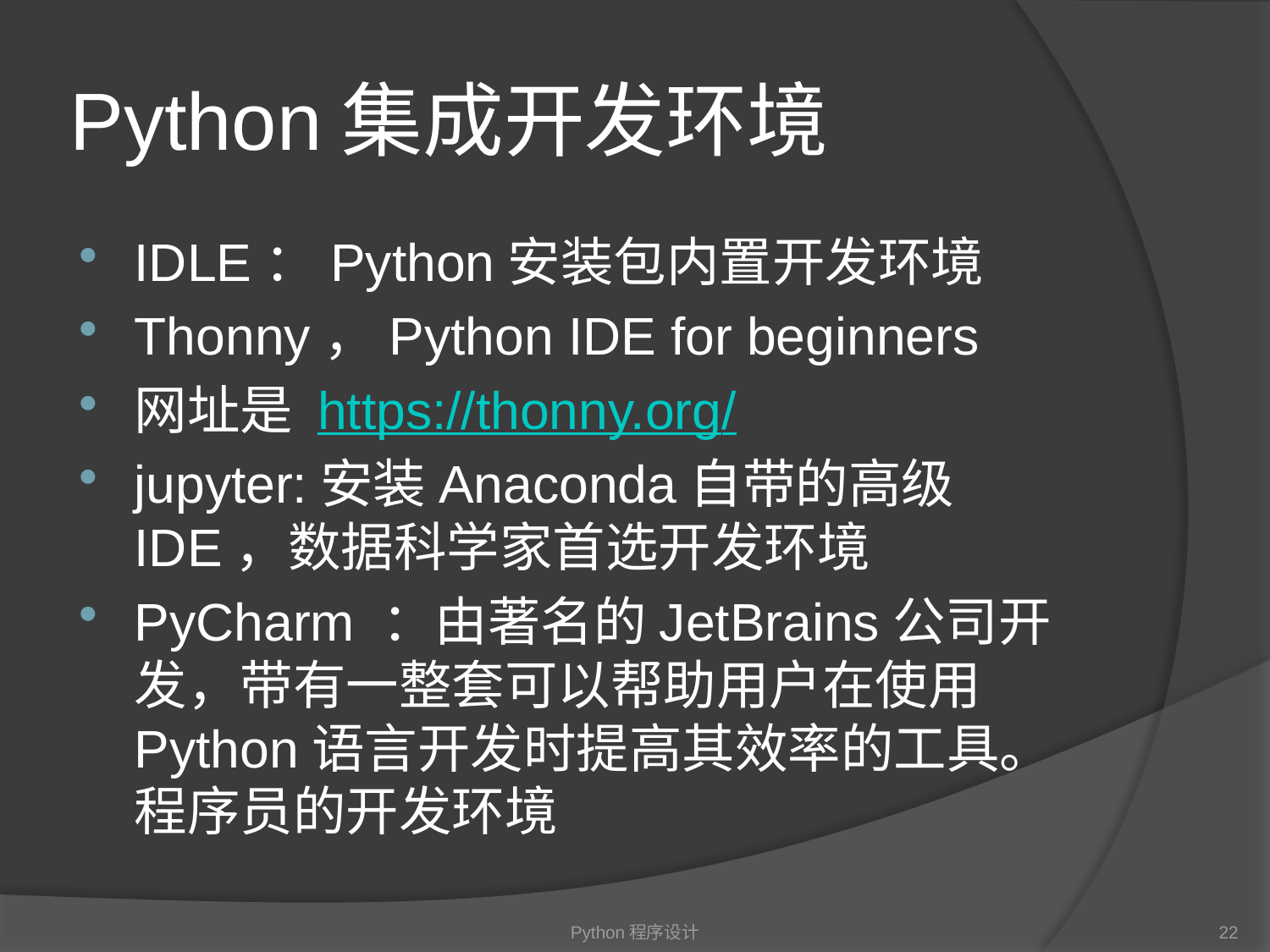

# Python集成开发环境
IDLE：Python安装包内置开发环境
Thonny，Python IDE for beginners
网址是 https://thonny.org/
jupyter:安装Anaconda自带的高级IDE，数据科学家首选开发环境
PyCharm ：由著名的JetBrains公司开发，带有一整套可以帮助用户在使用Python语言开发时提高其效率的工具。程序员的开发环境
Python程序设计
22